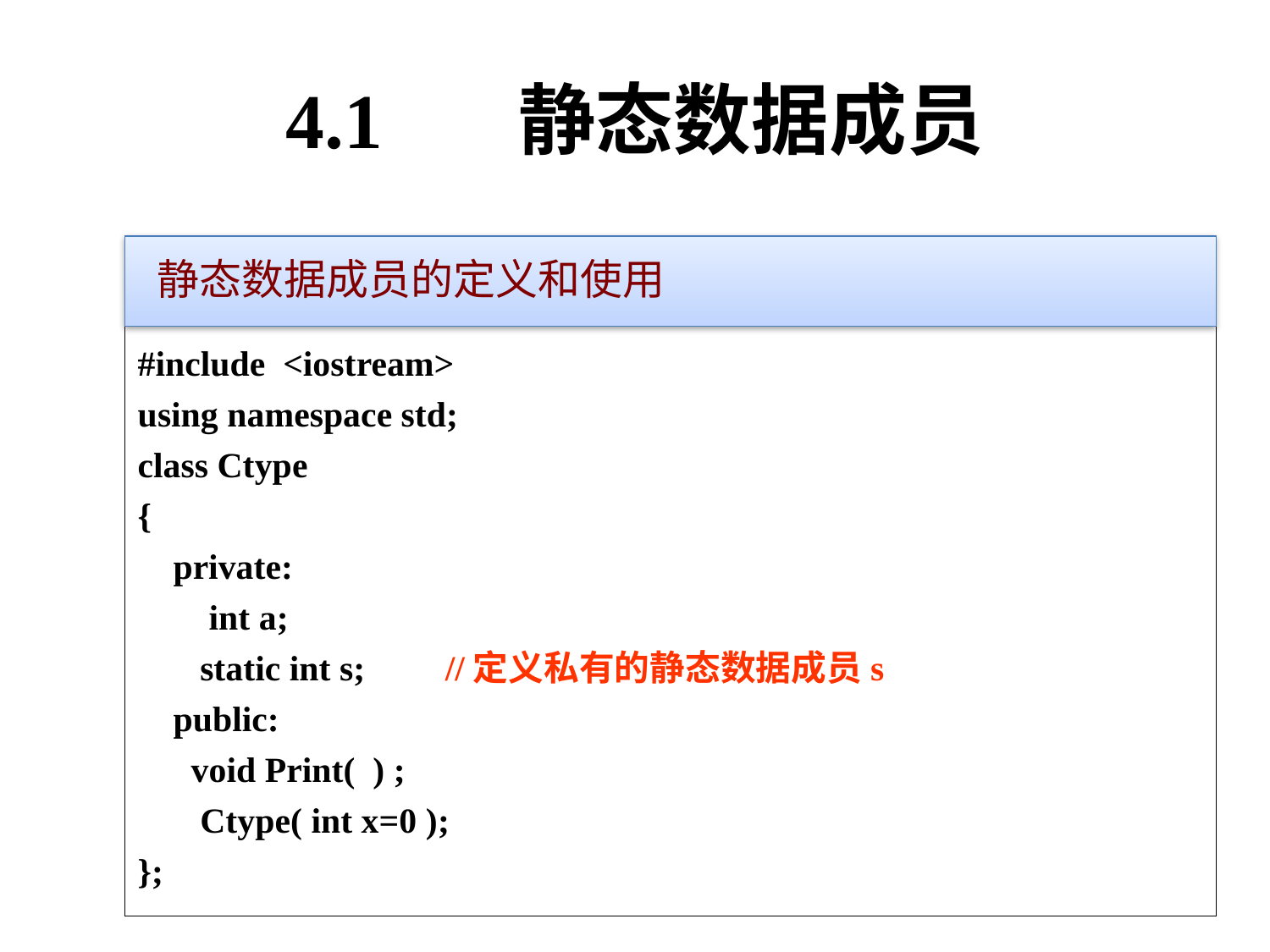

# 4.1      静态数据成员
 静态数据成员的定义和使用
#include  <iostream>
using namespace std;
class Ctype
{
    private:
        int a;
       static int s;         //定义私有的静态数据成员s
    public:
      void Print(  ) ;
       Ctype( int x=0 );
};